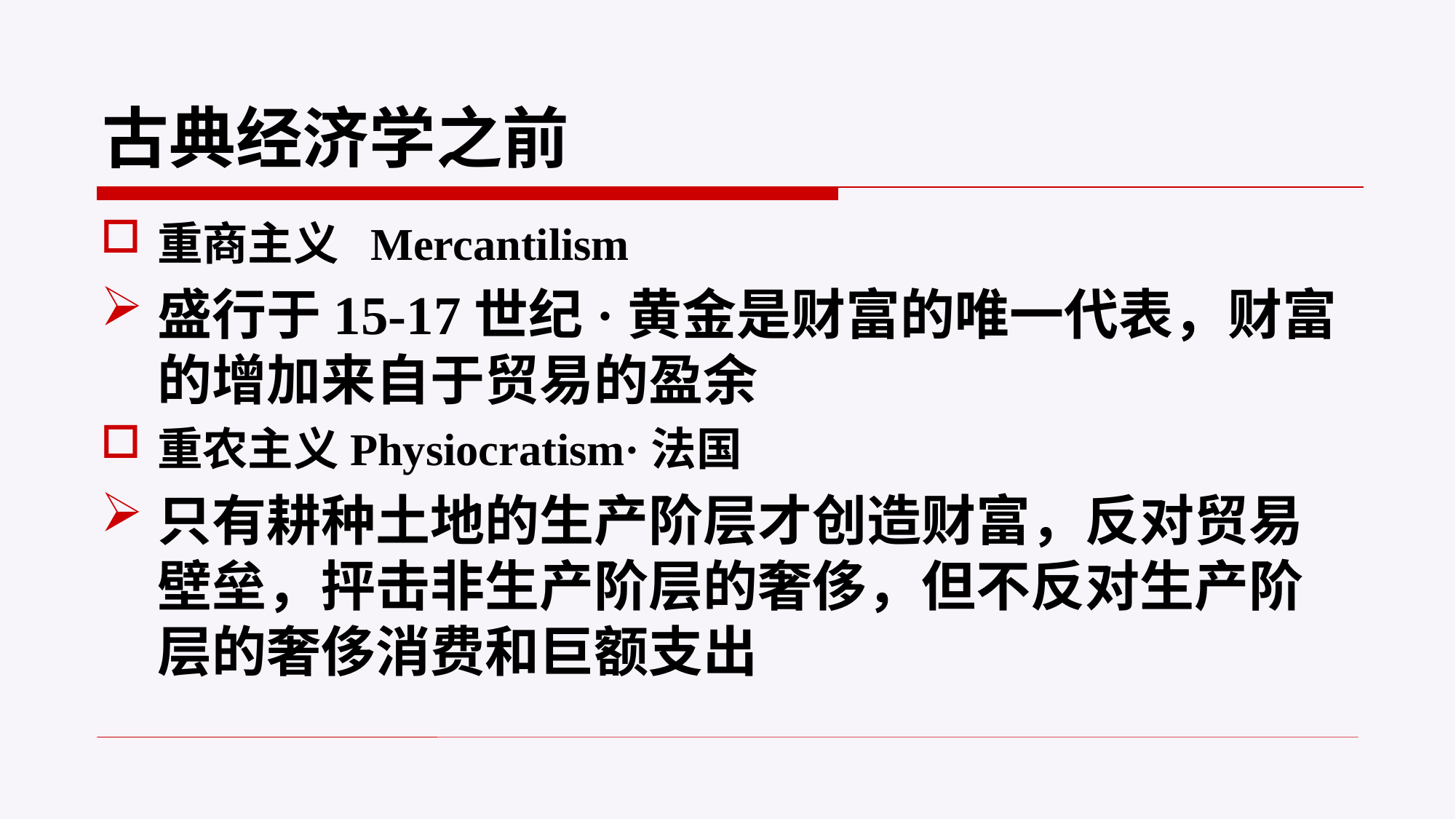

# 古典经济学之前
重商主义  Mercantilism
盛行于15-17世纪·黄金是财富的唯一代表，财富的增加来自于贸易的盈余
重农主义Physiocratism·法国
只有耕种土地的生产阶层才创造财富，反对贸易壁垒，抨击非生产阶层的奢侈，但不反对生产阶层的奢侈消费和巨额支出